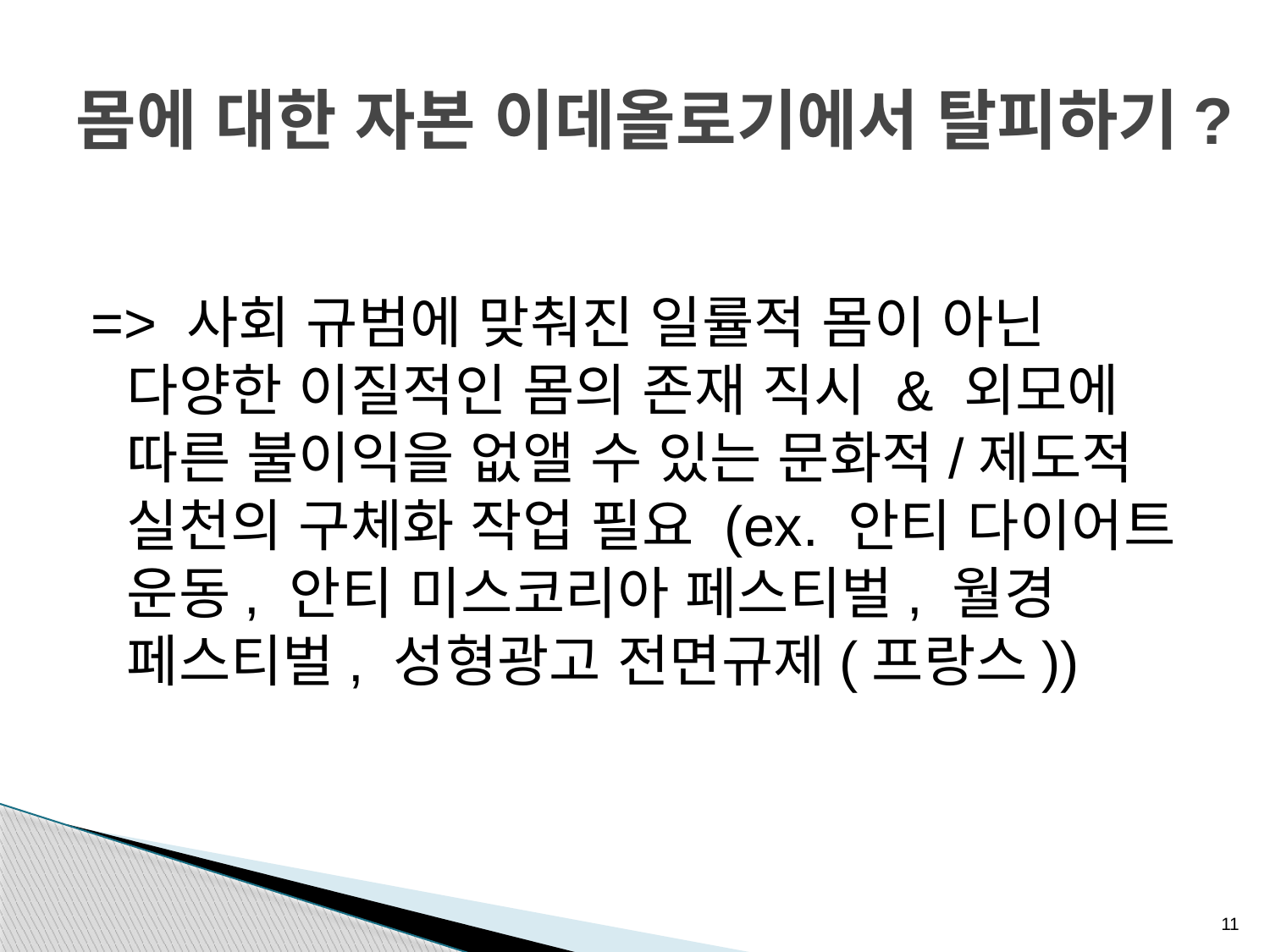

# 몸에 대한 자본 이데올로기에서 탈피하기?

=> 사회 규범에 맞춰진 일률적 몸이 아닌 다양한 이질적인 몸의 존재 직시 & 외모에 따른 불이익을 없앨 수 있는 문화적/제도적 실천의 구체화 작업 필요 (ex. 안티 다이어트 운동, 안티 미스코리아 페스티벌, 월경 페스티벌, 성형광고 전면규제(프랑스))

11